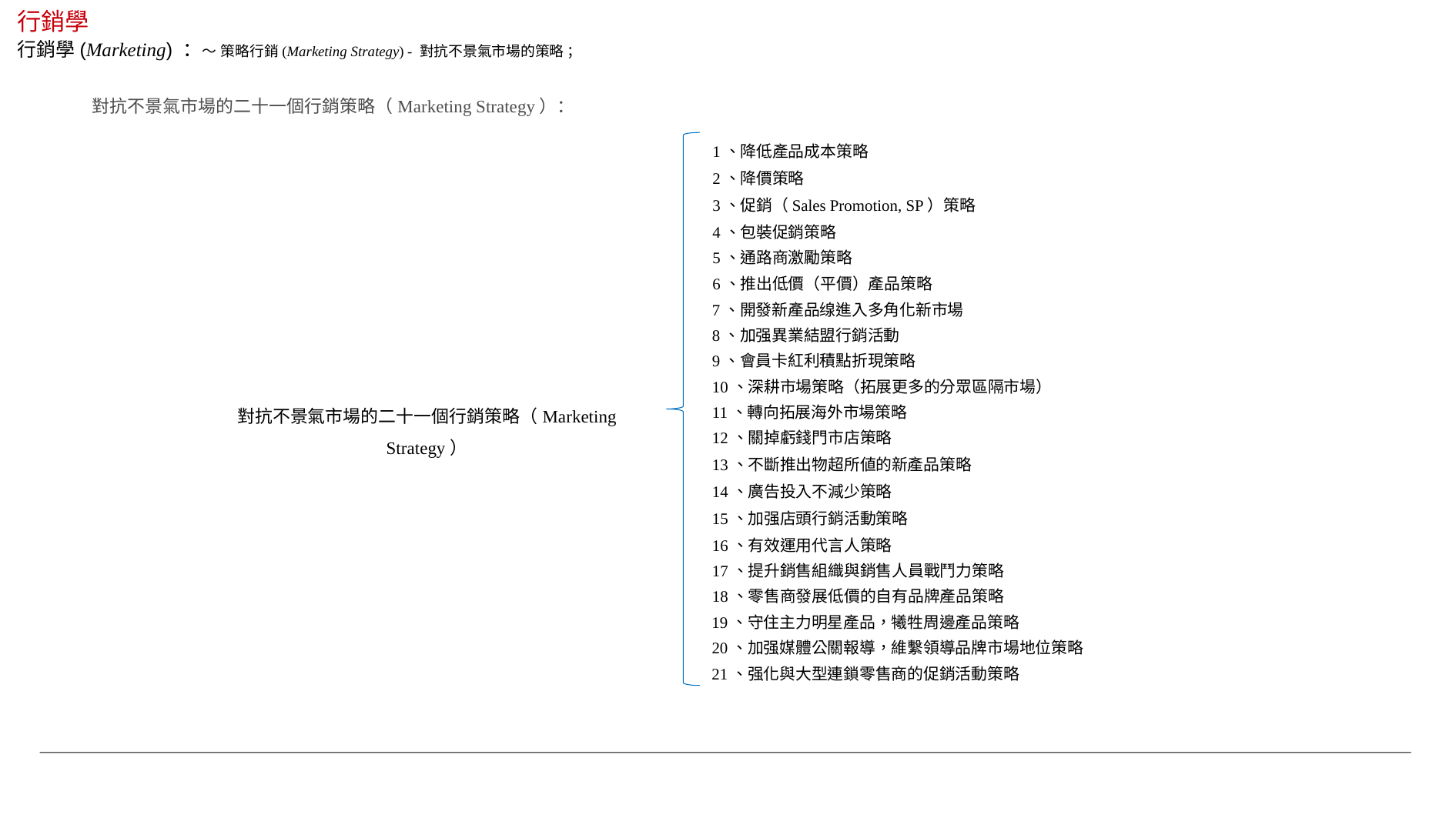

行銷學
行銷學(Marketing) ：～ 策略行銷(Marketing Strategy) - 對抗不景氣市場的策略 ；
對抗不景氣市場的二十一個行銷策略（Marketing Strategy）：
1、降低產品成本策略

2、降價策略
3、促銷（Sales Promotion, SP）策略
4、包裝促銷策略
5、通路商激勵策略
6、推出低價（平價）產品策略
7、開發新產品缐進入多角化新市場
8、加强異業結盟行銷活動
9、會員卡紅利積點折現策略
10、深耕市場策略（拓展更多的分眾區隔市場）
11、轉向拓展海外市場策略
對抗不景氣市場的二十一個行銷策略（Marketing Strategy）
12、關掉虧錢門市店策略
13、不斷推出物超所値的新產品策略
14、廣告投入不減少策略
15、加强店頭行銷活動策略
16、有效運用代言人策略
17、提升銷售組織與銷售人員戰鬥力策略
18、零售商發展低價的自有品牌產品策略
19、守住主力明星產品，犧牲周邊產品策略
20、加强媒體公關報導，維繫領導品牌市場地位策略
21、强化與大型連鎖零售商的促銷活動策略